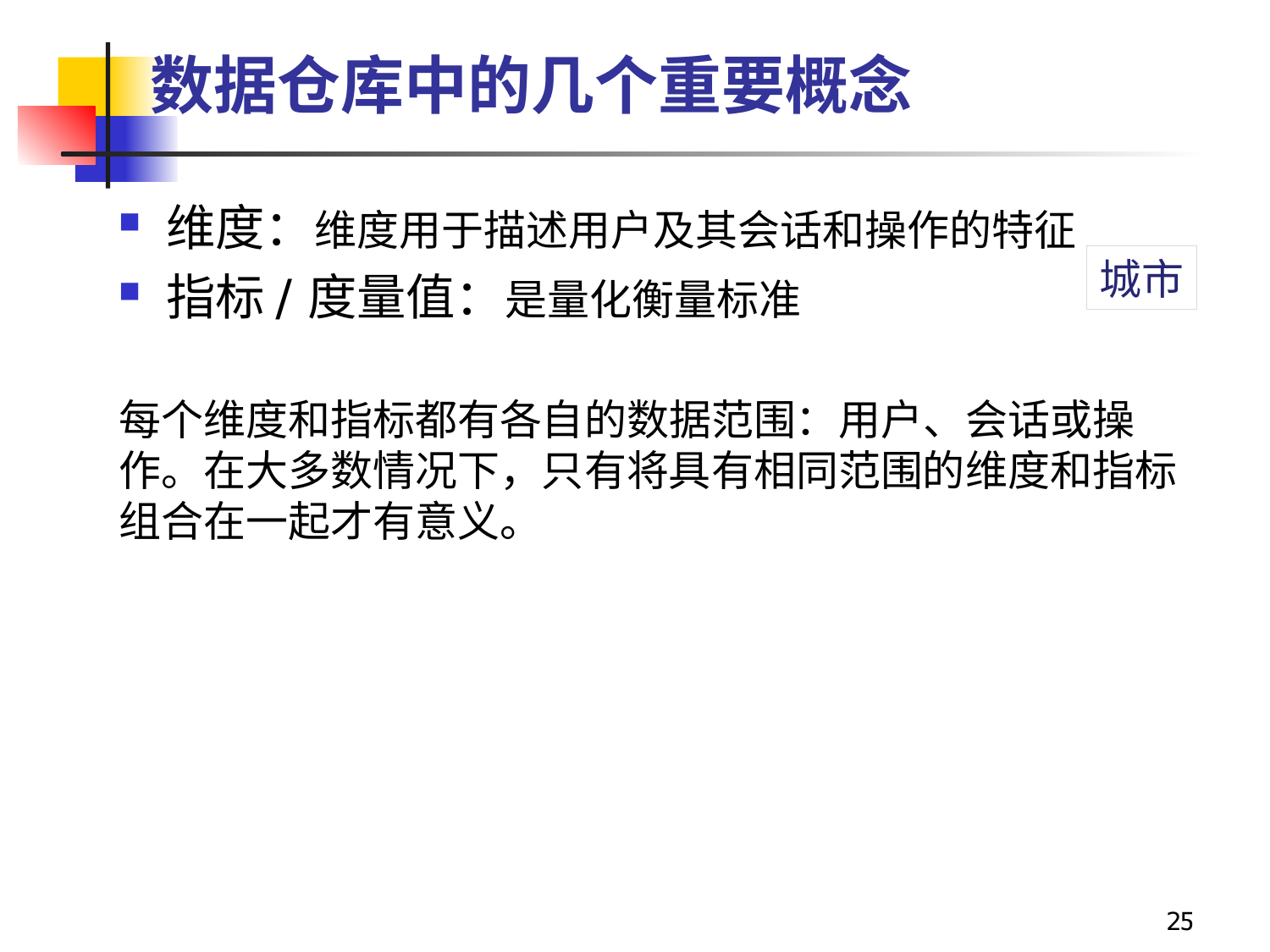

# 数据仓库中的几个重要概念
维度：维度用于描述用户及其会话和操作的特征
指标/度量值：是量化衡量标准

每个维度和指标都有各自的数据范围：用户、会话或操作。在大多数情况下，只有将具有相同范围的维度和指标组合在一起才有意义。

城市
25